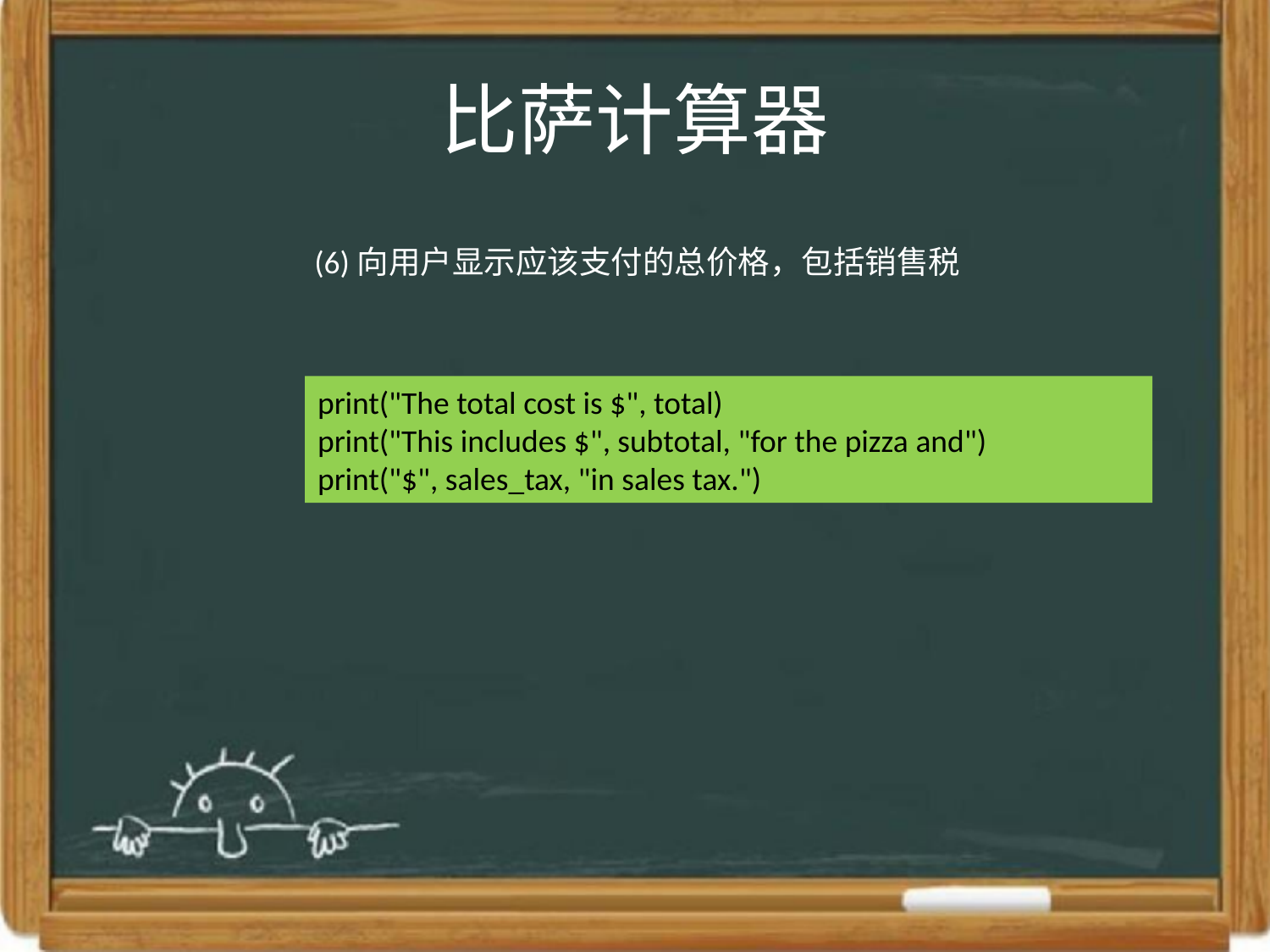

# 比萨计算器
 (6)向用户显示应该支付的总价格，包括销售税
print("The total cost is $", total)
print("This includes $", subtotal, "for the pizza and")
print("$", sales_tax, "in sales tax.")